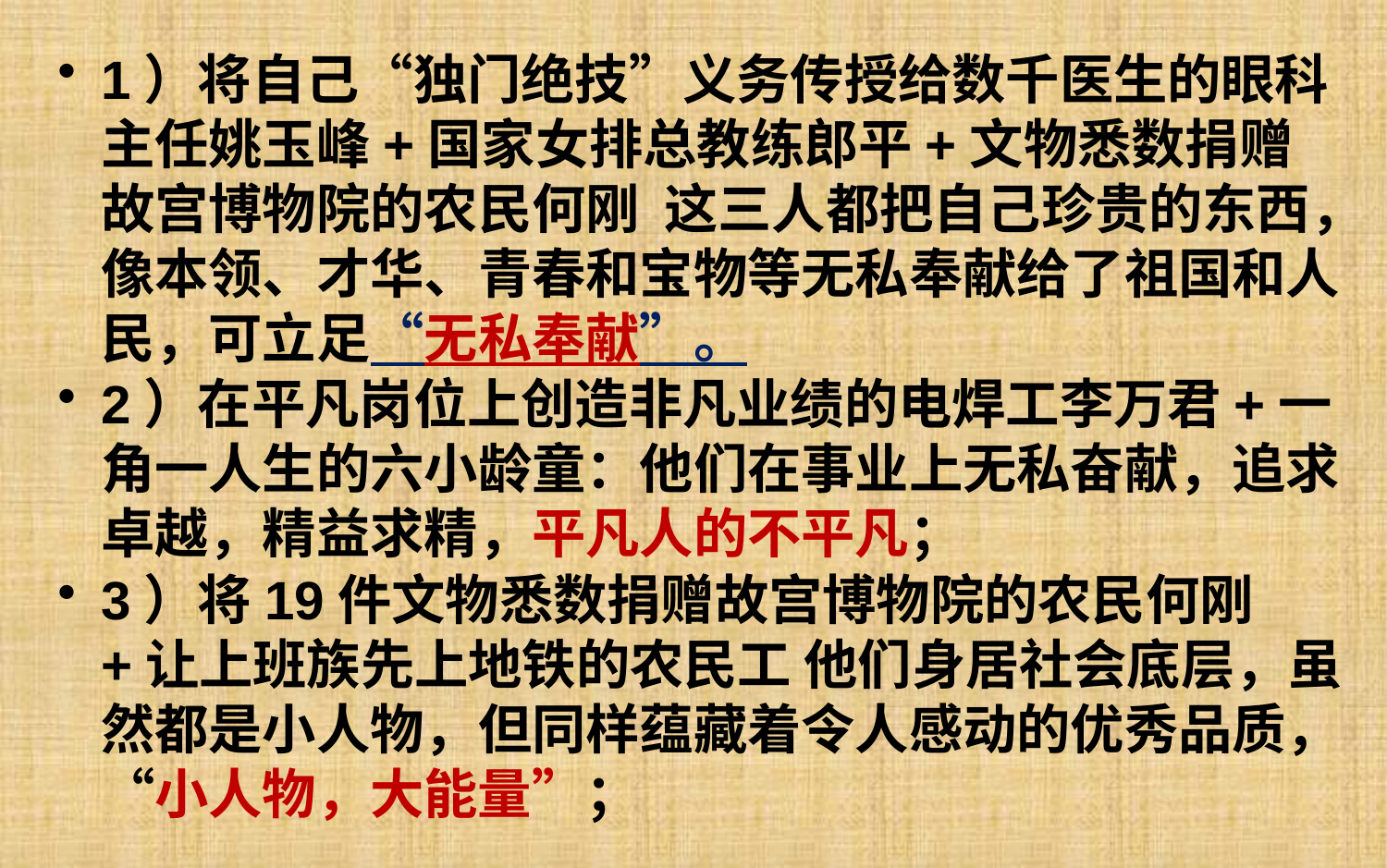

1）将自己“独门绝技”义务传授给数千医生的眼科主任姚玉峰+国家女排总教练郎平+文物悉数捐赠故宫博物院的农民何刚  这三人都把自己珍贵的东西，像本领、才华、青春和宝物等无私奉献给了祖国和人民，可立足“无私奉献”。
2）在平凡岗位上创造非凡业绩的电焊工李万君+一角一人生的六小龄童：他们在事业上无私奋献，追求卓越，精益求精，平凡人的不平凡；
3）将19件文物悉数捐赠故宫博物院的农民何刚+让上班族先上地铁的农民工 他们身居社会底层，虽然都是小人物，但同样蕴藏着令人感动的优秀品质，“小人物，大能量”；